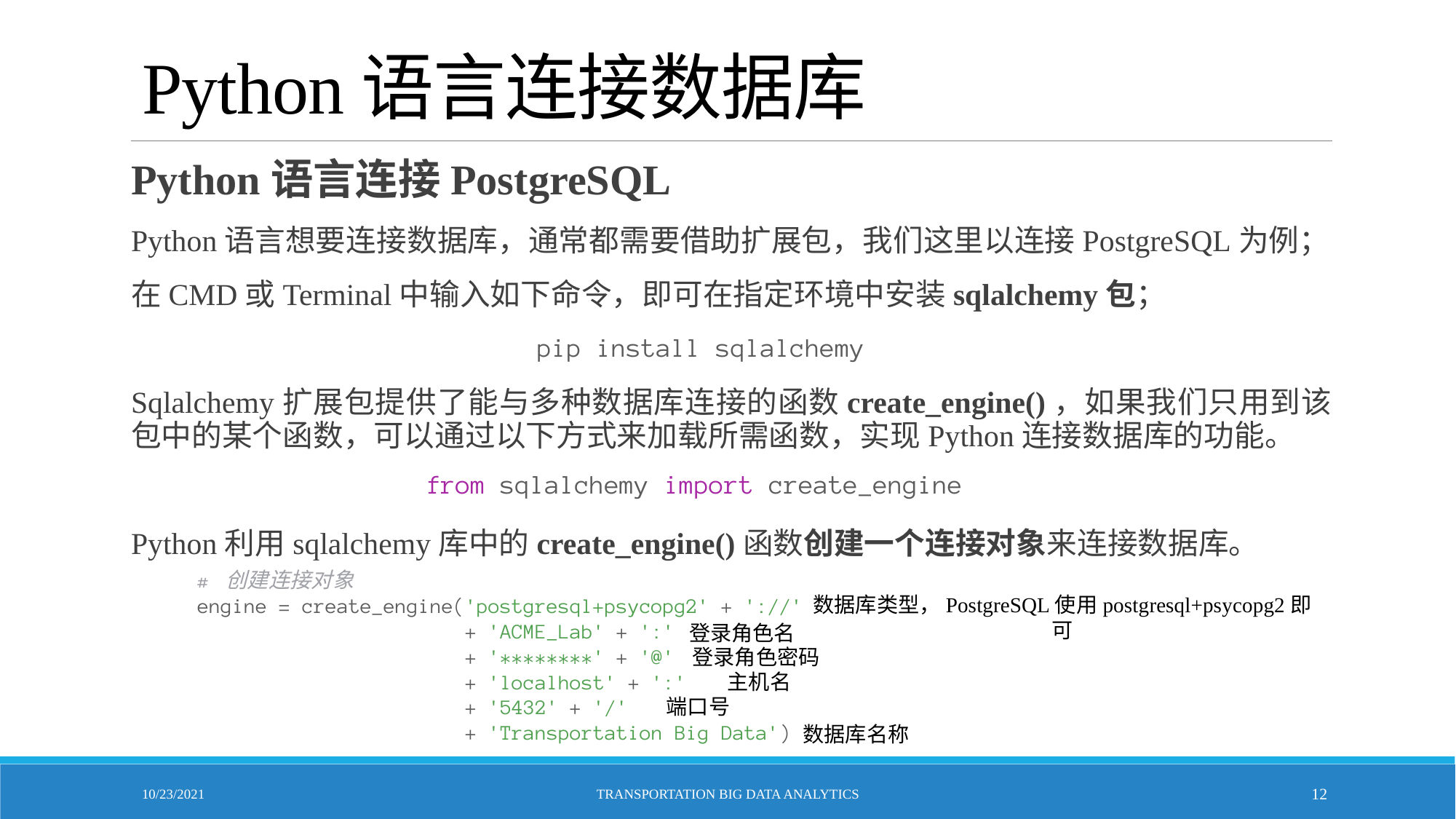

# Python语言连接数据库
Python语言连接PostgreSQL
Python语言想要连接数据库，通常都需要借助扩展包，我们这里以连接PostgreSQL为例；
在CMD或Terminal中输入如下命令，即可在指定环境中安装sqlalchemy包；

Sqlalchemy扩展包提供了能与多种数据库连接的函数create_engine()，如果我们只用到该包中的某个函数，可以通过以下方式来加载所需函数，实现Python连接数据库的功能。

Python利用sqlalchemy库中的create_engine()函数创建一个连接对象来连接数据库。

pip install sqlalchemy
from sqlalchemy import create_engine
# 创建连接对象
engine = create_engine('postgresql+psycopg2' + '://'
                       + 'ACME_Lab' + ':'
                       + '********' + '@'
                       + 'localhost' + ':'
                       + '5432' + '/'
                       + 'Transportation Big Data')
数据库类型，PostgreSQL使用postgresql+psycopg2即可
登录角色名
登录角色密码
主机名
端口号
数据库名称
10/23/2021
Transportation Big Data Analytics
12